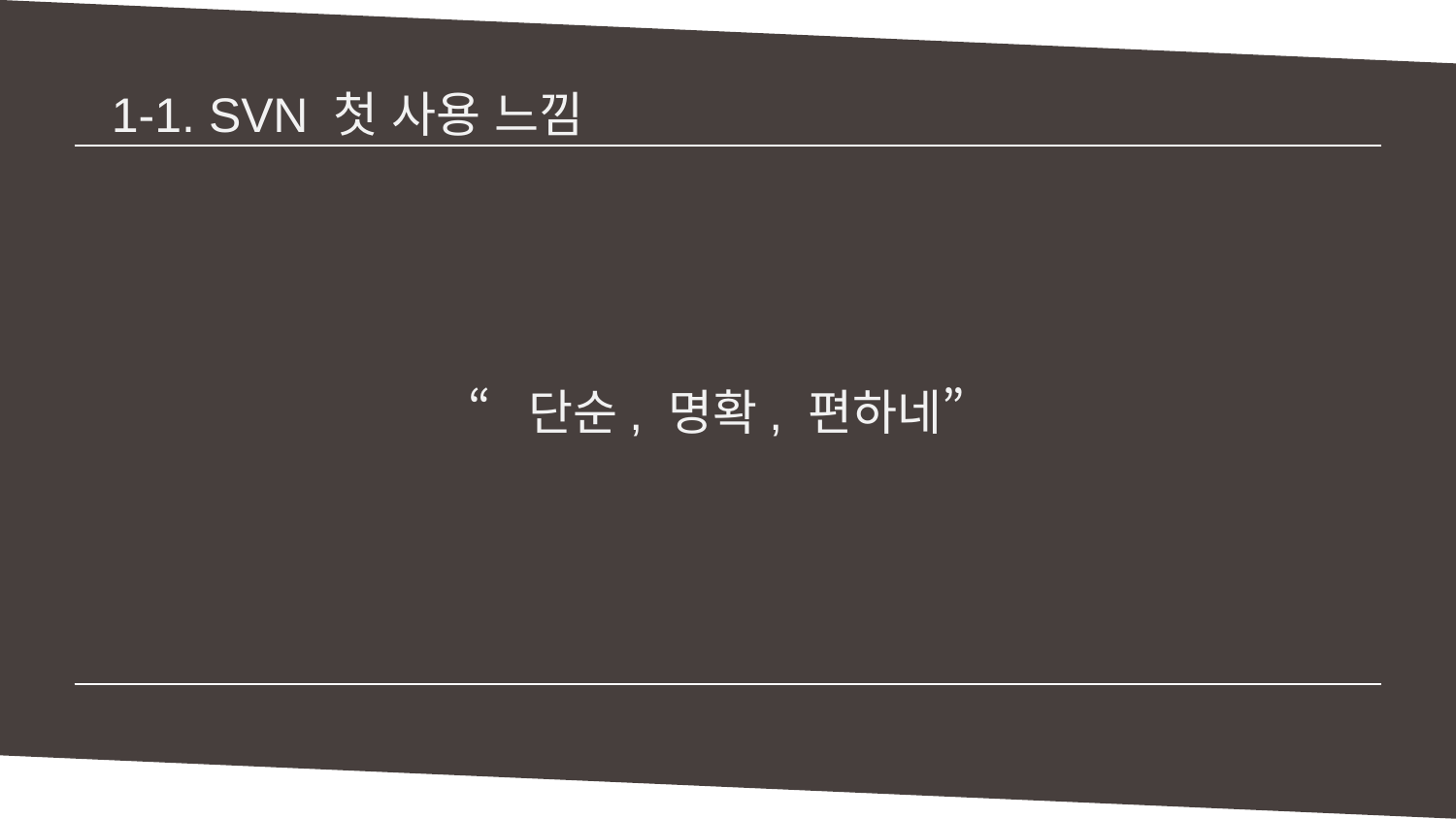

1-1. SVN 첫 사용 느낌
“단순, 명확, 편하네”